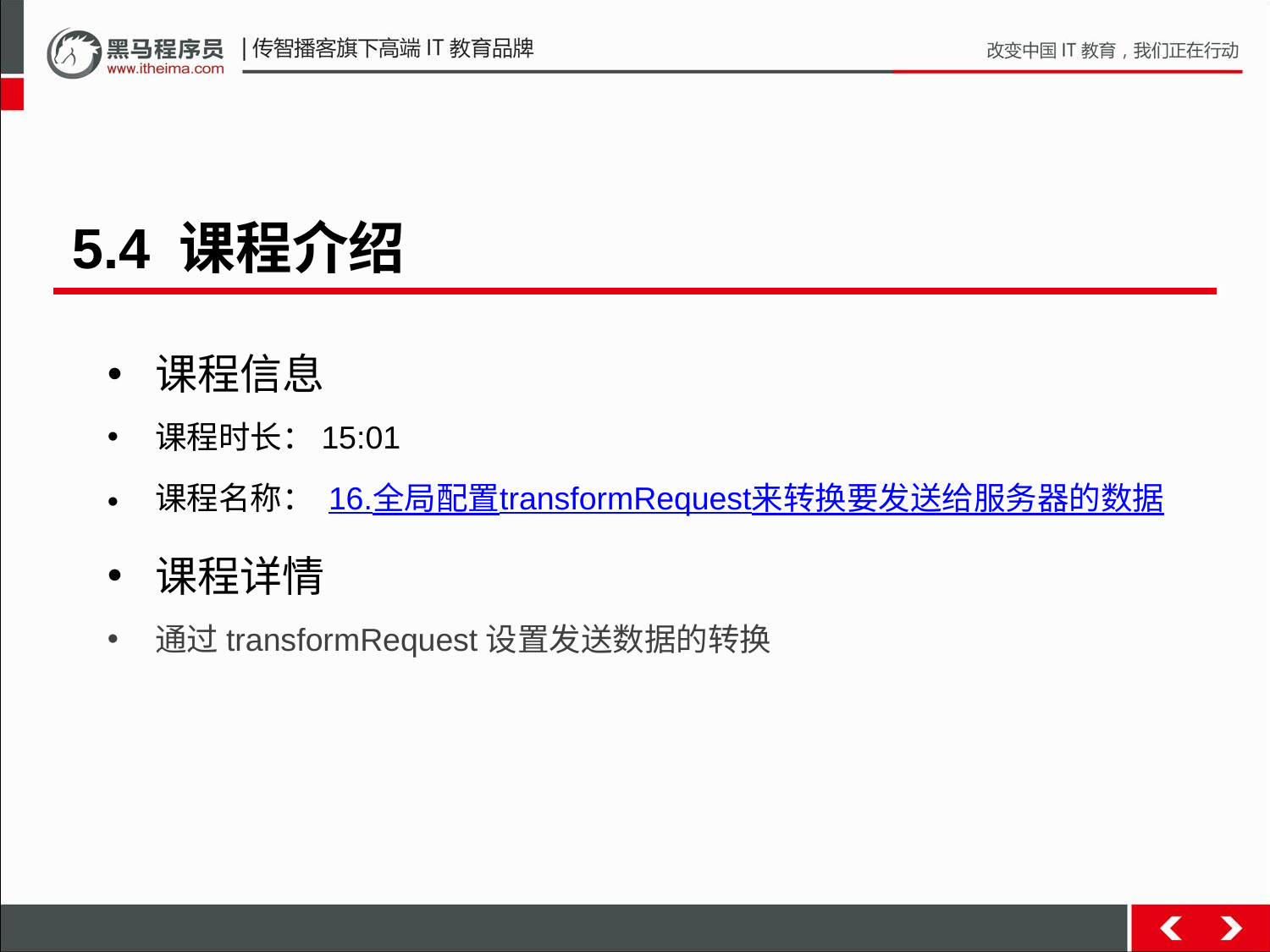

5.4 课程介绍
课程信息
课程时长：15:01
课程名称： 16.全局配置transformRequest来转换要发送给服务器的数据
课程详情
通过transformRequest设置发送数据的转换